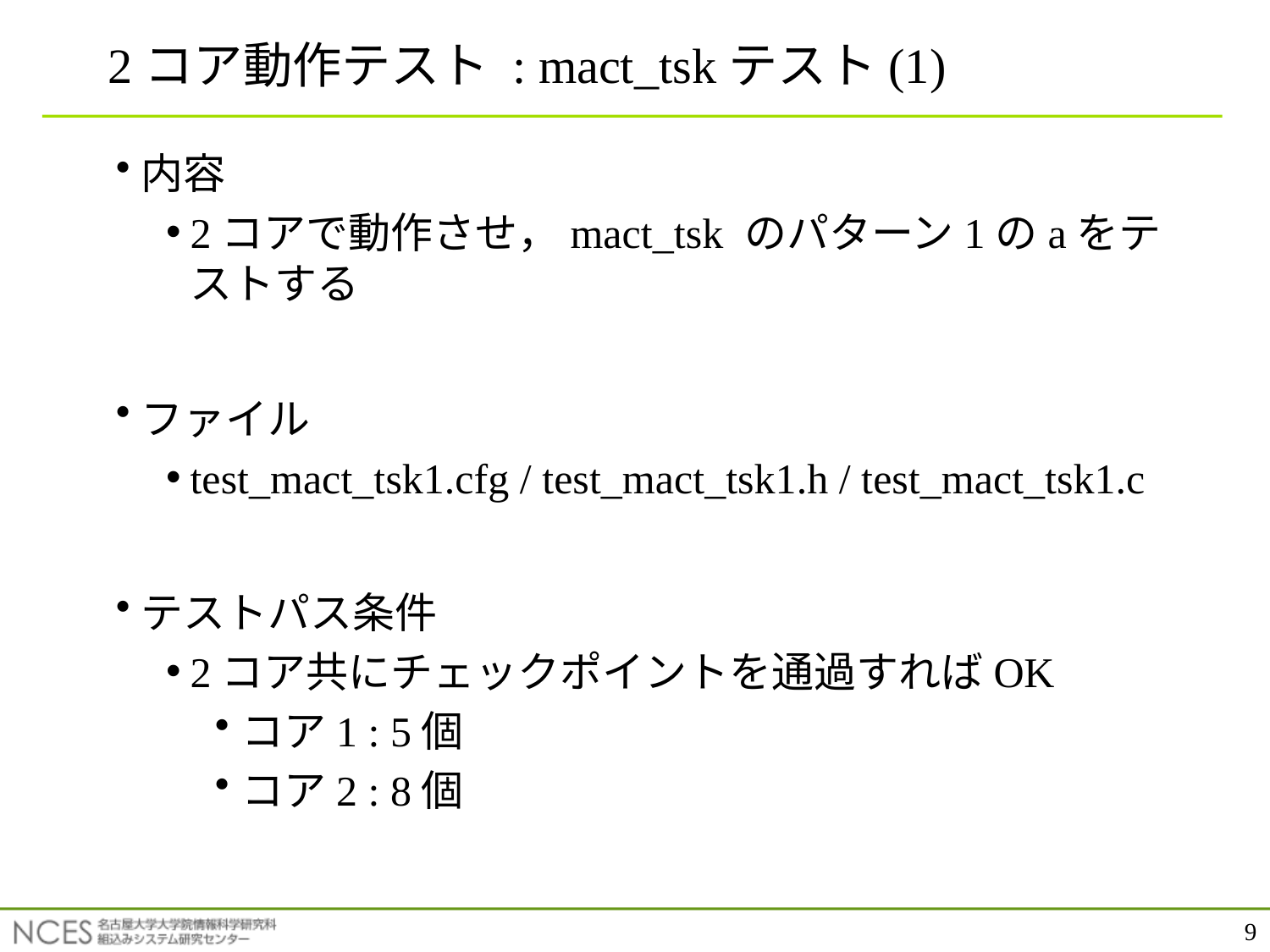

2コア動作テスト : mact_tskテスト(1)
内容
2コアで動作させ，mact_tsk のパターン1のaをテストする

ファイル
test_mact_tsk1.cfg / test_mact_tsk1.h / test_mact_tsk1.c

テストパス条件
2コア共にチェックポイントを通過すればOK
コア1 : 5個
コア2 : 8個
9